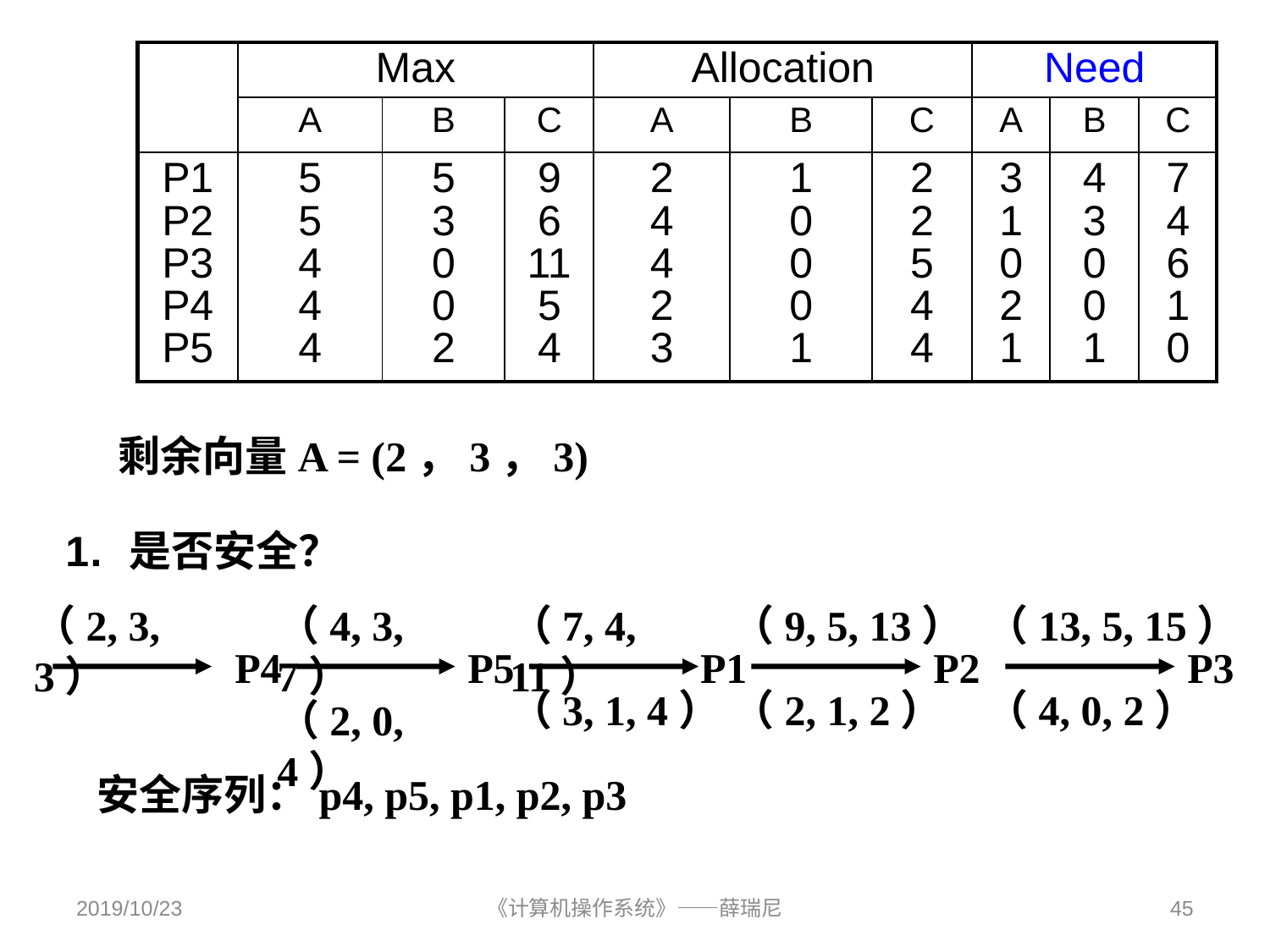

|  | Max |  |  | Allocation |  |  | Need |  |  |
| --- | --- | --- | --- | --- | --- | --- | --- | --- | --- |
|  | A | B | C | A | B | C | A | B | C |
| P1 P2 P3 P4 P5 | 5 5 4 4 4 | 5 3 0 0 2 | 9 6 11 5 4 | 2 4 4 2 3 | 1 0 0 0 1 | 2 2 5 4 4 | 3 1 0 2 1 | 4 3 0 0 1 | 7 4 6 1 0 |
剩余向量A = (2，3，3)
是否安全？
（2, 3, 3）
（4, 3, 7）
（7, 4, 11）
（9, 5, 13）
（13, 5, 15）
P4
P5
P1
P2
P3

（3, 1, 4）
（2, 1, 2）
（4, 0, 2）
（2, 0, 4）
安全序列：p4, p5, p1, p2, p3
2019/10/23
《计算机操作系统》——薛瑞尼
45